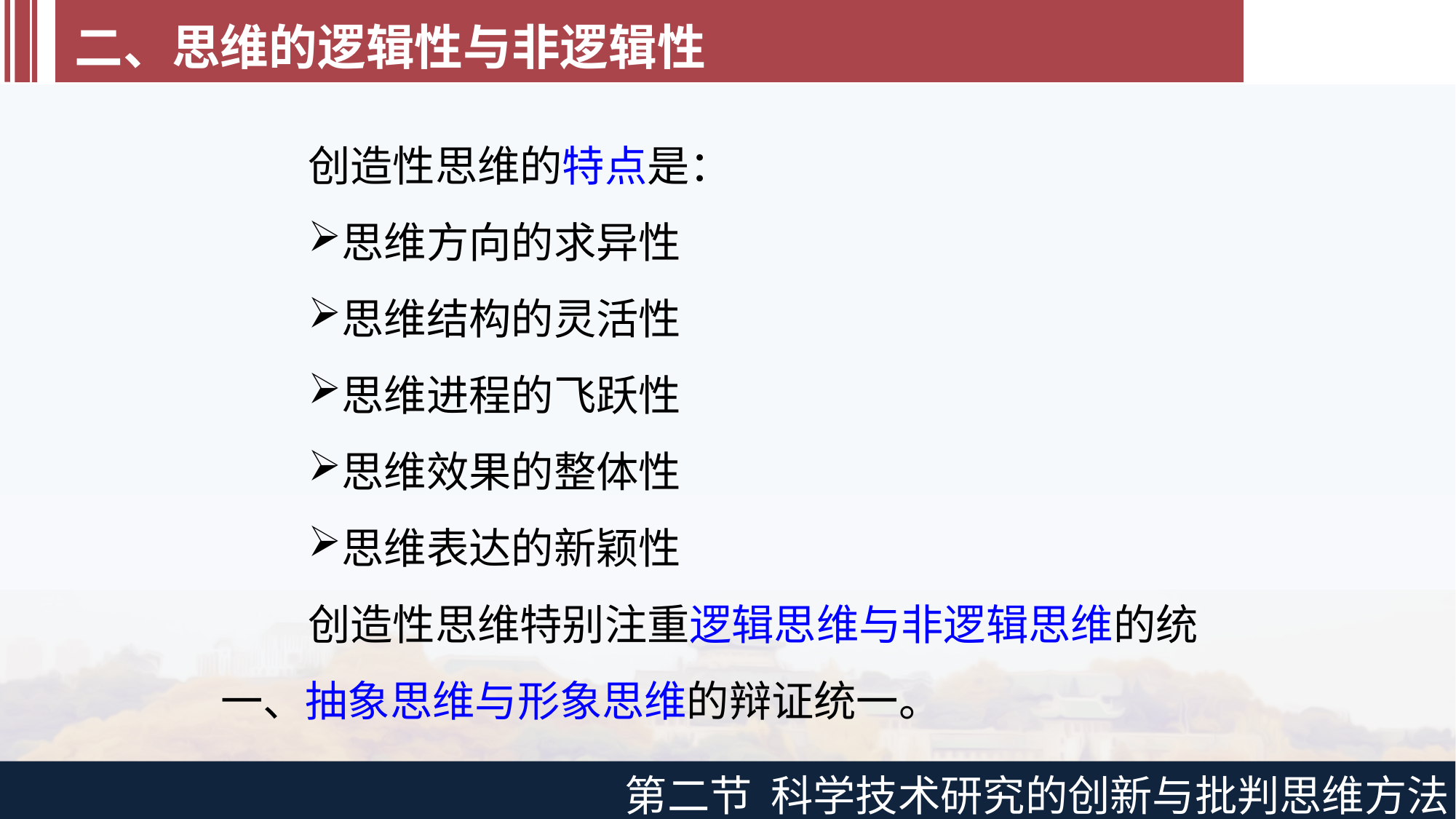

二、思维的逻辑性与非逻辑性
创造性思维的特点是：
思维方向的求异性
思维结构的灵活性
思维进程的飞跃性
思维效果的整体性
思维表达的新颖性
创造性思维特别注重逻辑思维与非逻辑思维的统一、抽象思维与形象思维的辩证统一。
第二节  科学技术研究的创新与批判思维方法